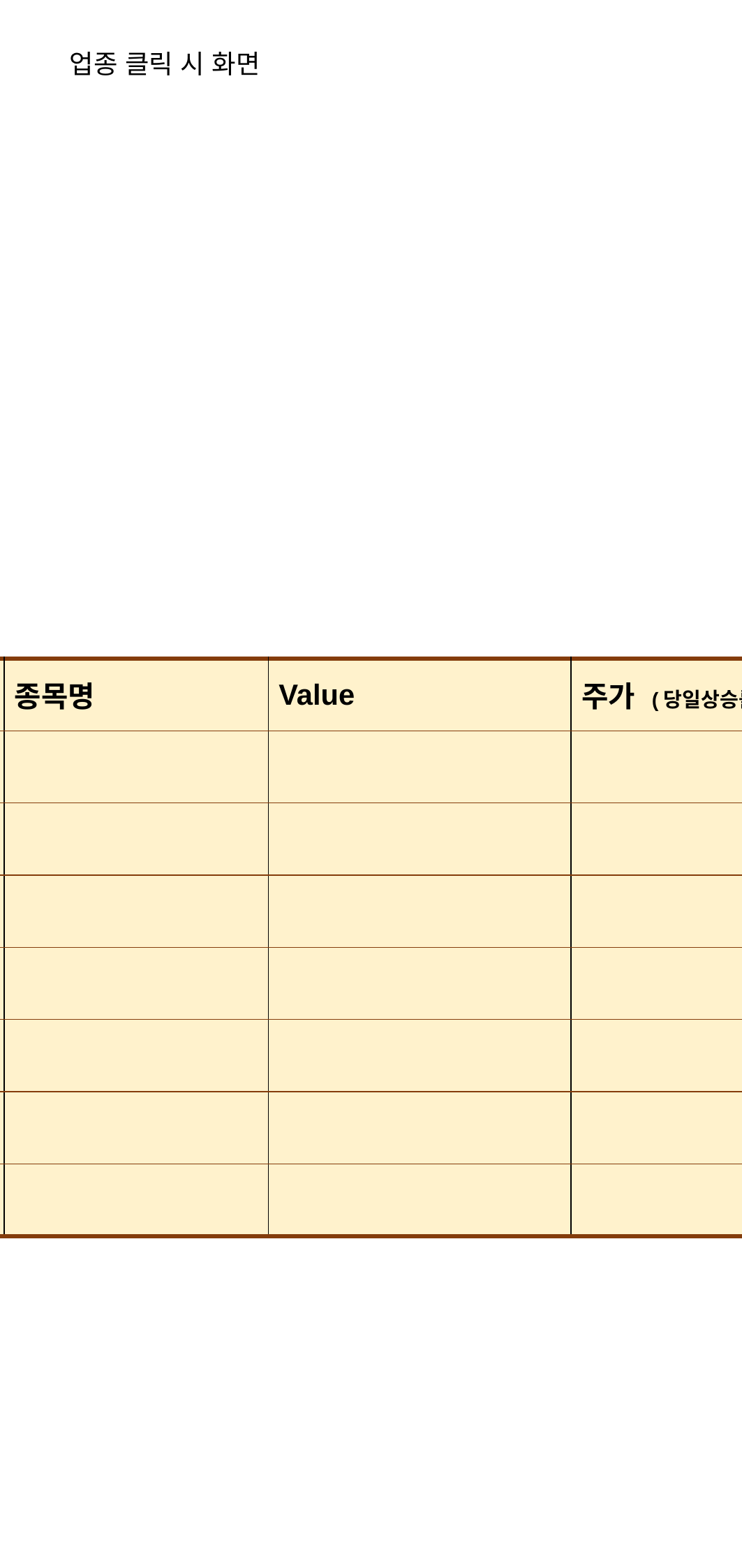

업종 클릭 시 화면
| 순위 | 종목명 | Value | 주가 (당일상승률) | ROE | ROA | 부채비율 |  |
| --- | --- | --- | --- | --- | --- | --- | --- |
|  |  |  |  |  |  |  |  |
|  |  |  |  |  |  |  |  |
|  |  |  |  |  |  |  |  |
|  |  |  |  |  |  |  |  |
|  |  |  |  |  |  |  |  |
|  |  |  |  |  |  |  |  |
|  |  |  |  |  |  |  |  |